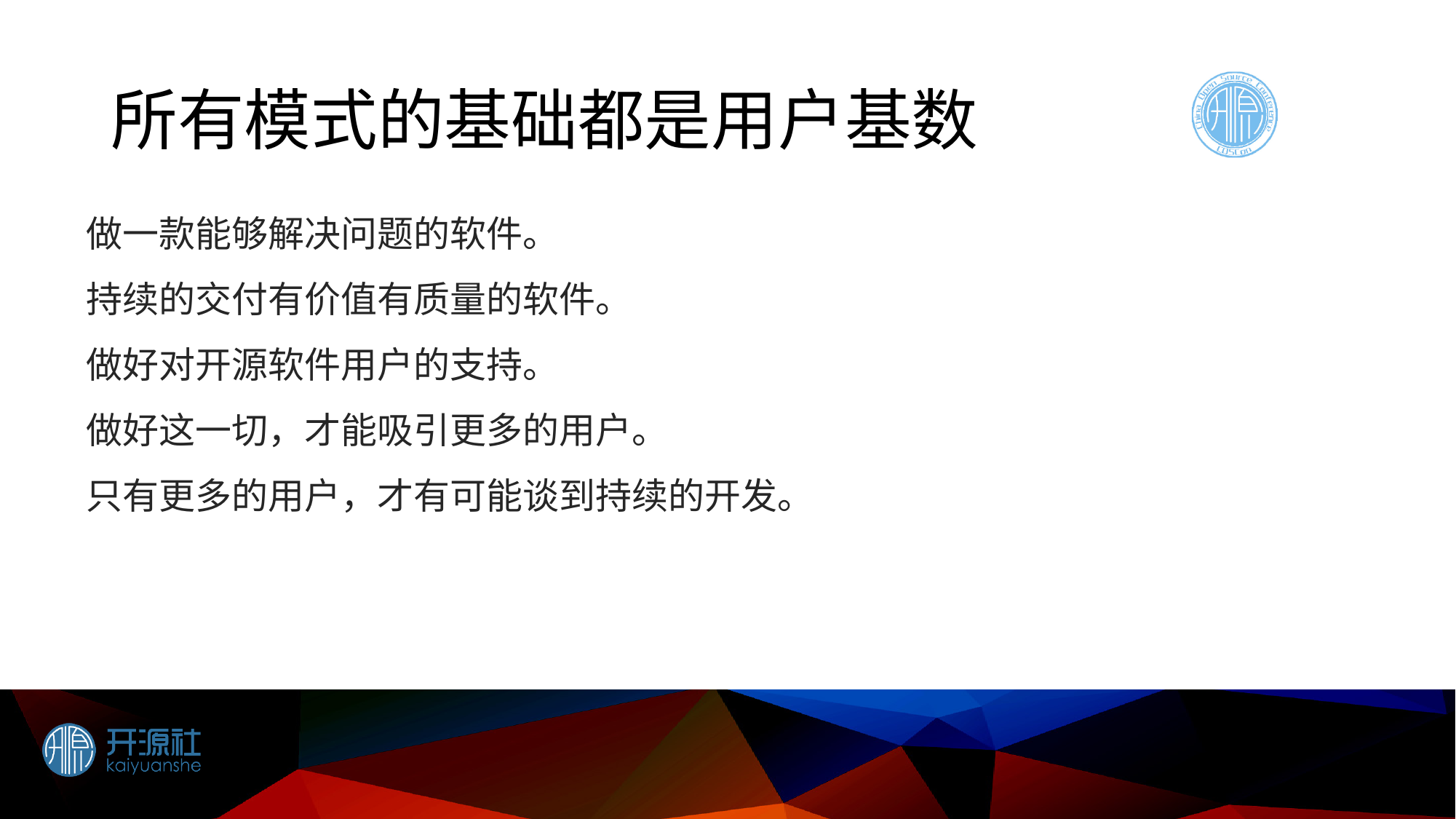

# 所有模式的基础都是用户基数
做一款能够解决问题的软件。
持续的交付有价值有质量的软件。
做好对开源软件用户的支持。
做好这一切，才能吸引更多的用户。
只有更多的用户，才有可能谈到持续的开发。